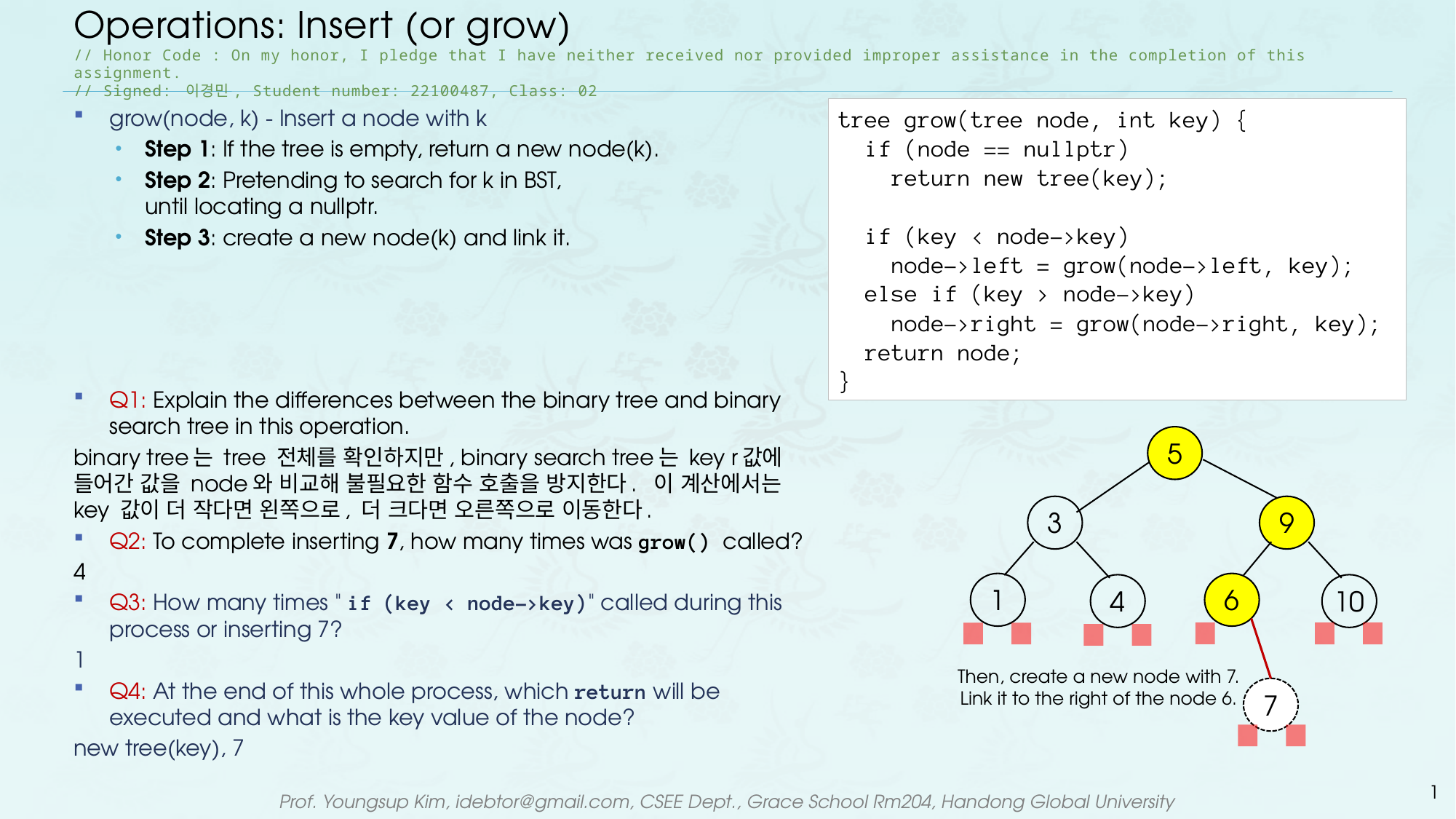

# Operations: Insert (or grow) // Honor Code : On my honor, I pledge that I have neither received nor provided improper assistance in the completion of this assignment. // Signed: 이경민, Student number: 22100487, Class: 02
tree grow(tree node, int key) {
  if (node == nullptr)
    return new tree(key);

  if (key < node->key)
    node->left = grow(node->left, key);
  else if (key > node->key)
    node->right = grow(node->right, key);
  return node;
}
grow(node, k) - Insert a node with k
Step 1: If the tree is empty, return a new node(k).
Step 2: Pretending to search for k in BST,
until locating a nullptr.
Step 3: create a new node(k) and link it.

Q1: Explain the differences between the binary tree and binary search tree in this operation.
binary tree는 tree 전체를 확인하지만, binary search tree는 key r값에 들어간 값을 node와 비교해 불필요한 함수 호출을 방지한다.  이 계산에서는 key 값이 더 작다면 왼쪽으로, 더 크다면 오른쪽으로 이동한다.
Q2: To complete inserting 7, how many times was grow() called?
4
Q3: How many times " if (key < node->key)" called during this process or inserting 7?
1
Q4: At the end of this whole process, which return will be executed and what is the key value of the node?
new tree(key), 7

5

3
9

1
6
4
10

Then, create a new node with 7.
Link it to the right of the node 6.
7

1